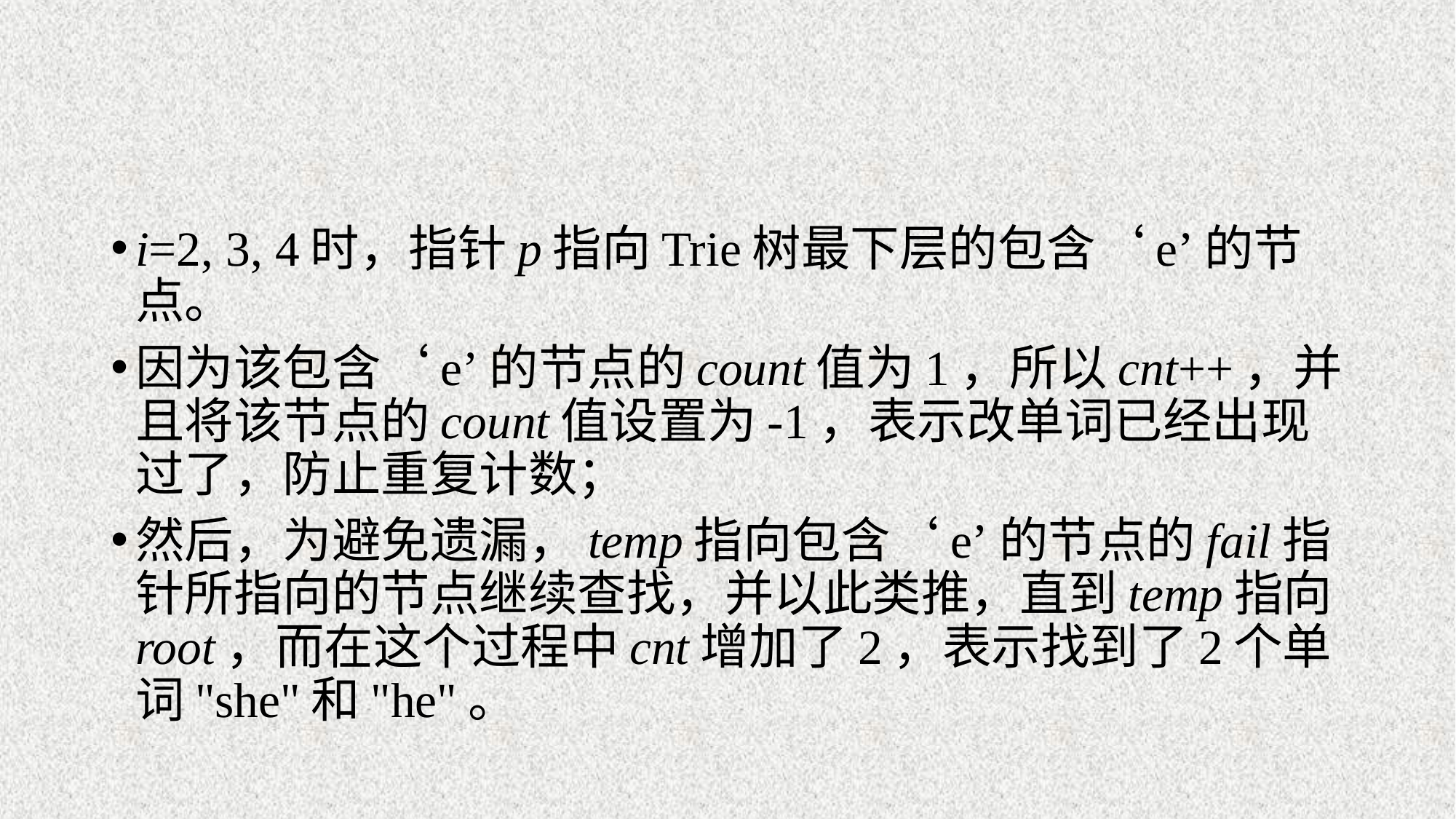

#
i=2, 3, 4时，指针p指向Trie树最下层的包含‘e’的节点。
因为该包含‘e’的节点的count值为1，所以cnt++，并且将该节点的count值设置为-1，表示改单词已经出现过了，防止重复计数；
然后，为避免遗漏，temp指向包含‘e’的节点的fail指针所指向的节点继续查找，并以此类推，直到temp指向root，而在这个过程中cnt增加了2，表示找到了2个单词"she"和"he"。